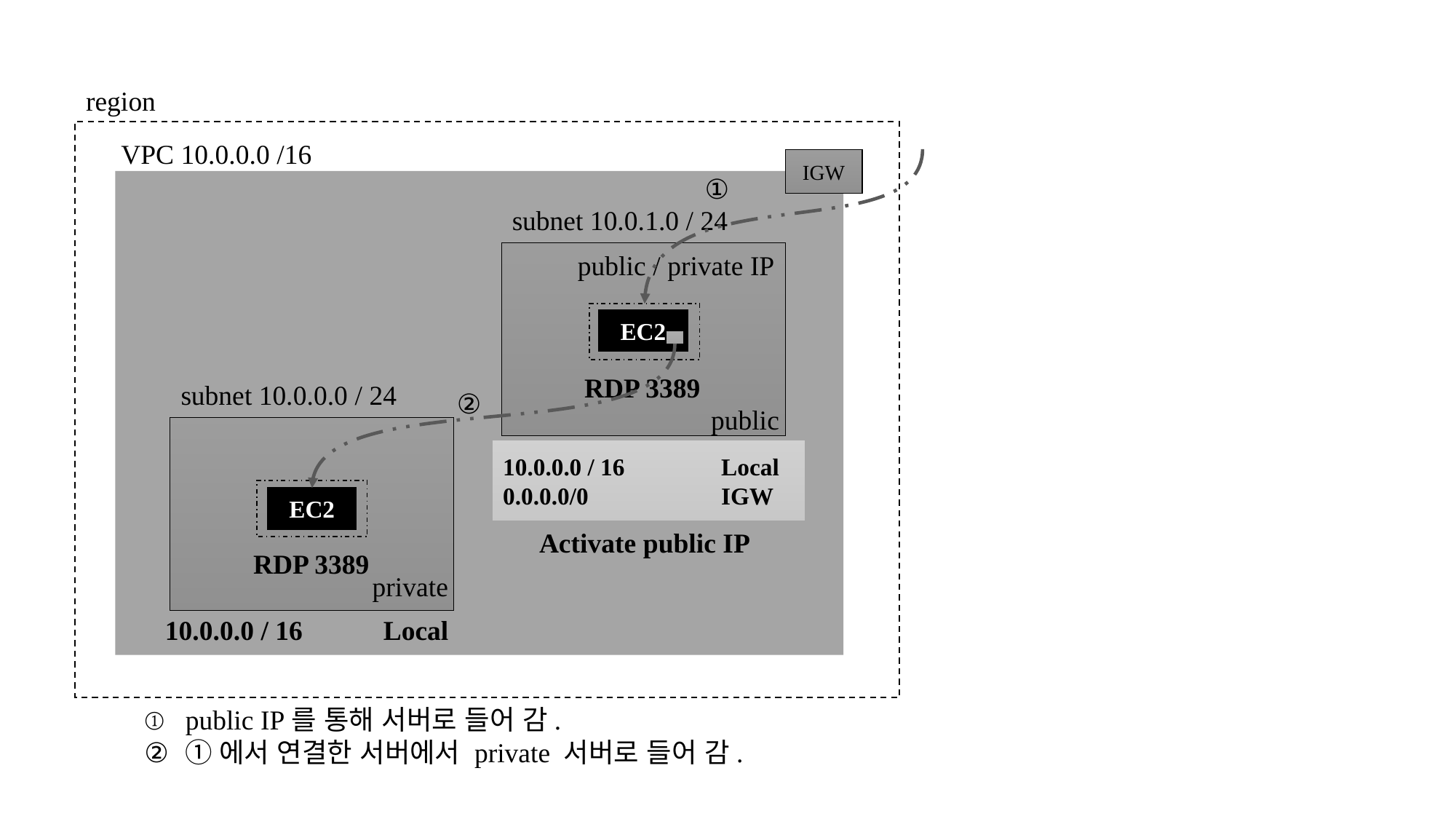

region

VPC 10.0.0.0 /16
IGW
①

subnet 10.0.1.0 / 24
public / private IP

EC2

RDP 3389
subnet 10.0.0.0 / 24
②
public

10.0.0.0 / 16	Local
0.0.0.0/0		IGW

EC2
Activate public IP
RDP 3389
private
10.0.0.0 / 16	Local
public IP를 통해 서버로 들어 감.
①에서 연결한 서버에서 private 서버로 들어 감.